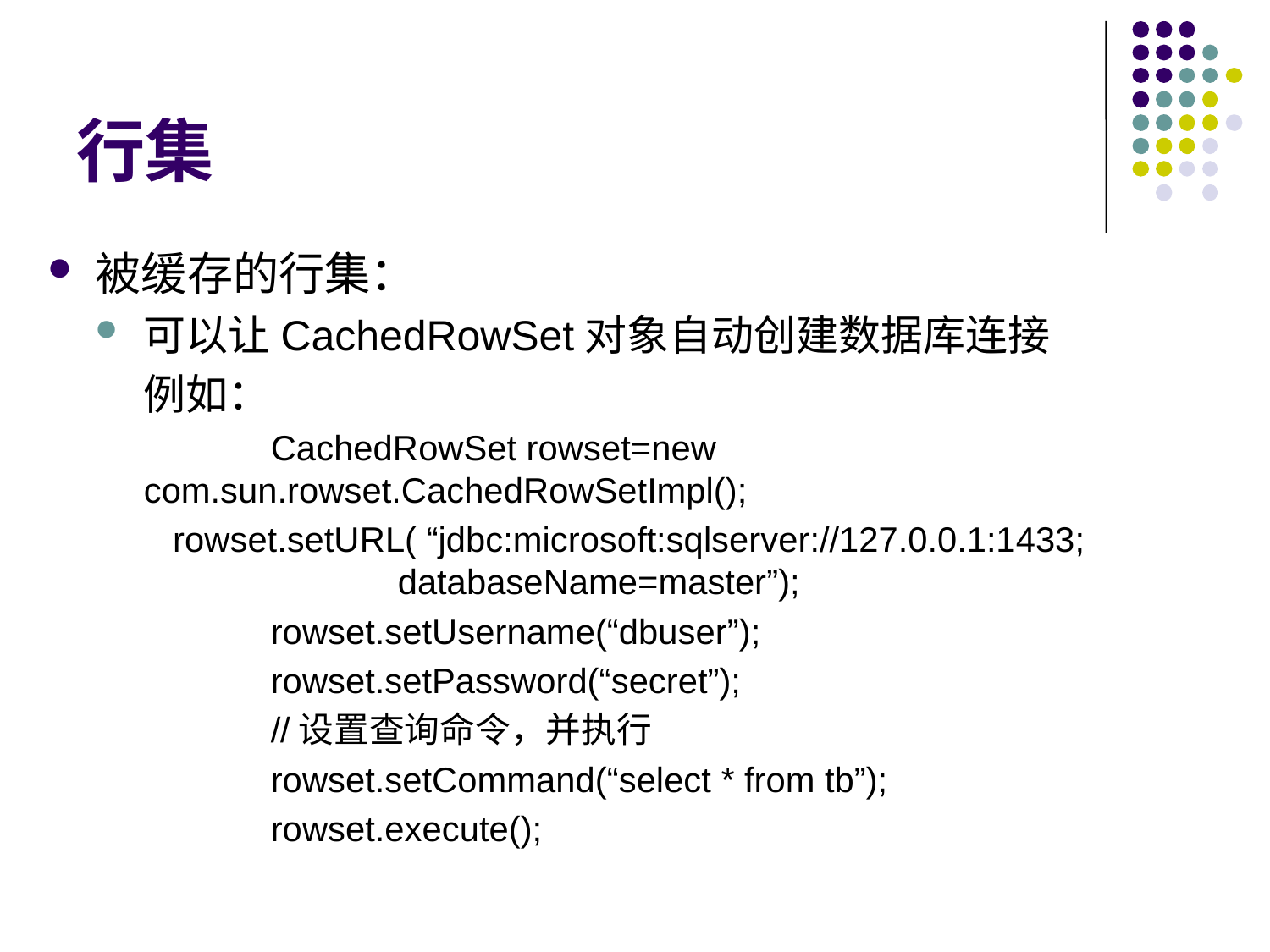

# 行集
被缓存的行集：
可以让CachedRowSet对象自动创建数据库连接
	例如：
		CachedRowSet rowset=new com.sun.rowset.CachedRowSetImpl();
	   rowset.setURL( “jdbc:microsoft:sqlserver://127.0.0.1:1433; 			databaseName=master”);
		rowset.setUsername(“dbuser”);
		rowset.setPassword(“secret”);
		//设置查询命令，并执行
		rowset.setCommand(“select * from tb”);
		rowset.execute();